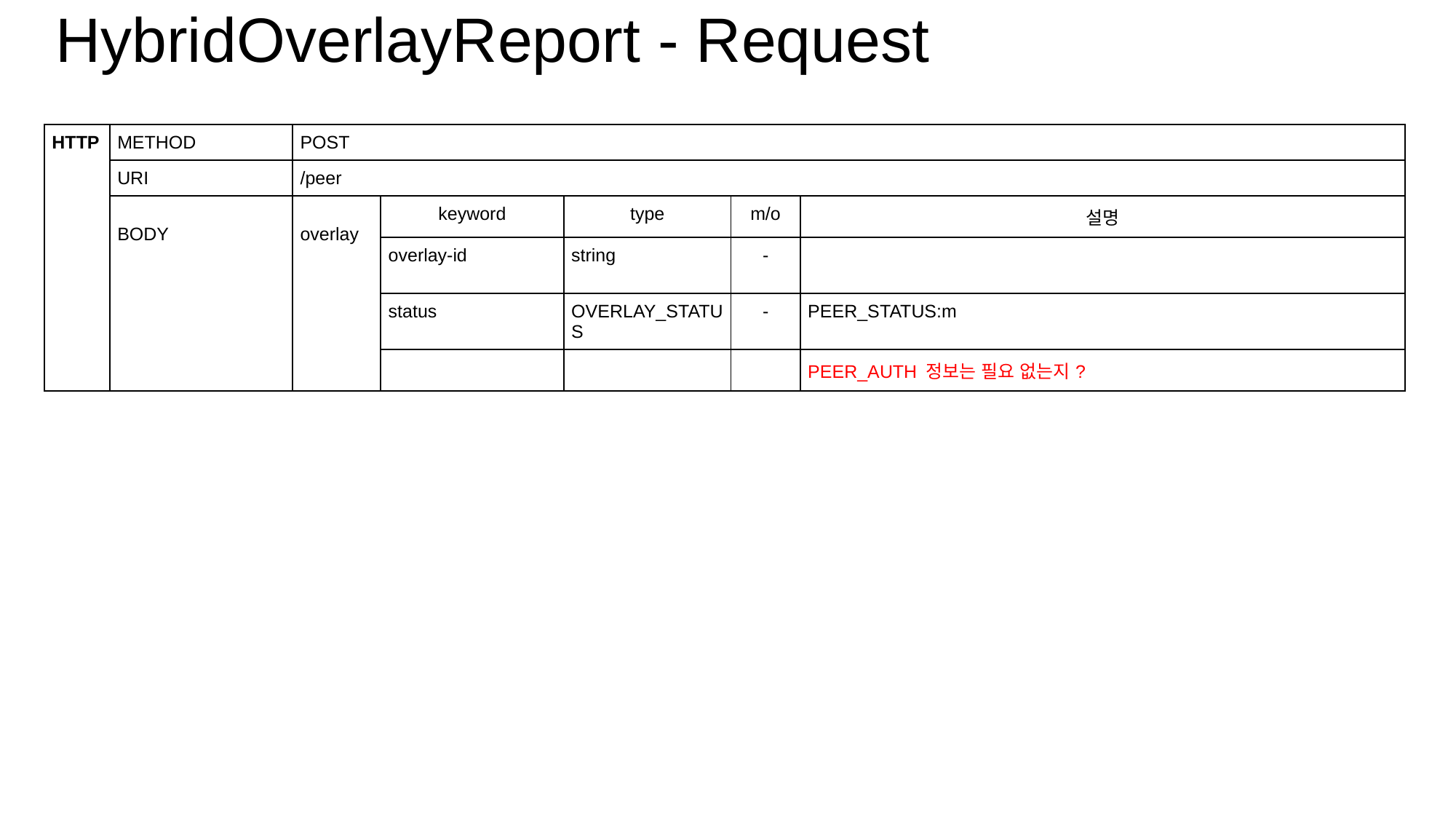

# HybridOverlayReport - Request
| HTTP | METHOD | POST |  |  |  |  |
| --- | --- | --- | --- | --- | --- | --- |
|  | URI | /peer |  |  |  |  |
|  | BODY | overlay | keyword | type | m/o | 설명 |
|  |  |  | overlay-id | string | - |  |
|  |  |  | status | OVERLAY\_STATUS | - | PEER\_STATUS:m |
|  |  |  |  |  |  | PEER\_AUTH 정보는 필요 없는지? |